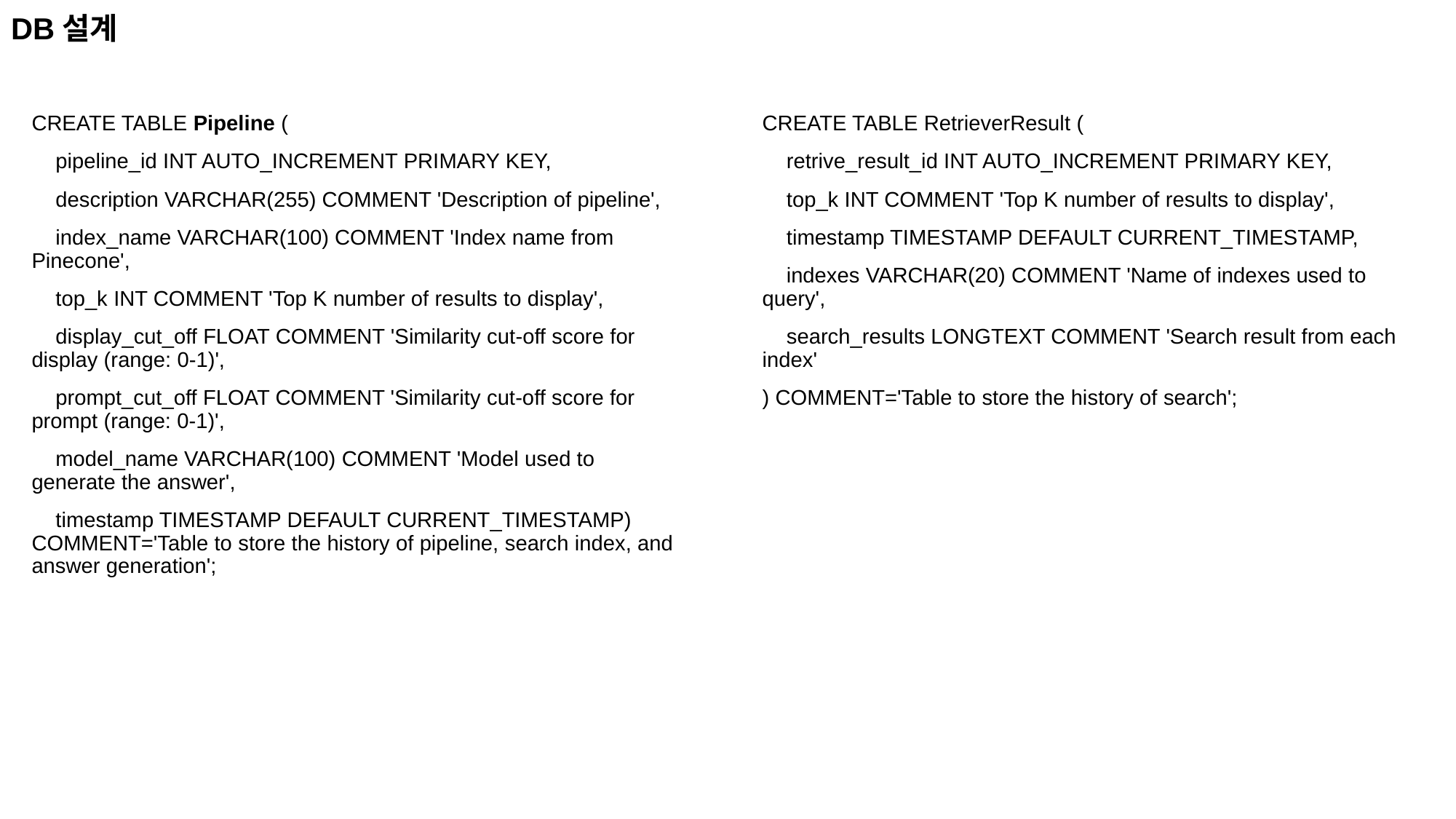

# DB설계
CREATE TABLE Pipeline (
    pipeline_id INT AUTO_INCREMENT PRIMARY KEY,
    description VARCHAR(255) COMMENT 'Description of pipeline',
    index_name VARCHAR(100) COMMENT 'Index name from Pinecone',
    top_k INT COMMENT 'Top K number of results to display',
    display_cut_off FLOAT COMMENT 'Similarity cut-off score for display (range: 0-1)',
    prompt_cut_off FLOAT COMMENT 'Similarity cut-off score for prompt (range: 0-1)',
    model_name VARCHAR(100) COMMENT 'Model used to generate the answer',
    timestamp TIMESTAMP DEFAULT CURRENT_TIMESTAMP) COMMENT='Table to store the history of pipeline, search index, and answer generation';
CREATE TABLE RetrieverResult (
    retrive_result_id INT AUTO_INCREMENT PRIMARY KEY,
    top_k INT COMMENT 'Top K number of results to display',
    timestamp TIMESTAMP DEFAULT CURRENT_TIMESTAMP,
    indexes VARCHAR(20) COMMENT 'Name of indexes used to query',
    search_results LONGTEXT COMMENT 'Search result from each index'
) COMMENT='Table to store the history of search';